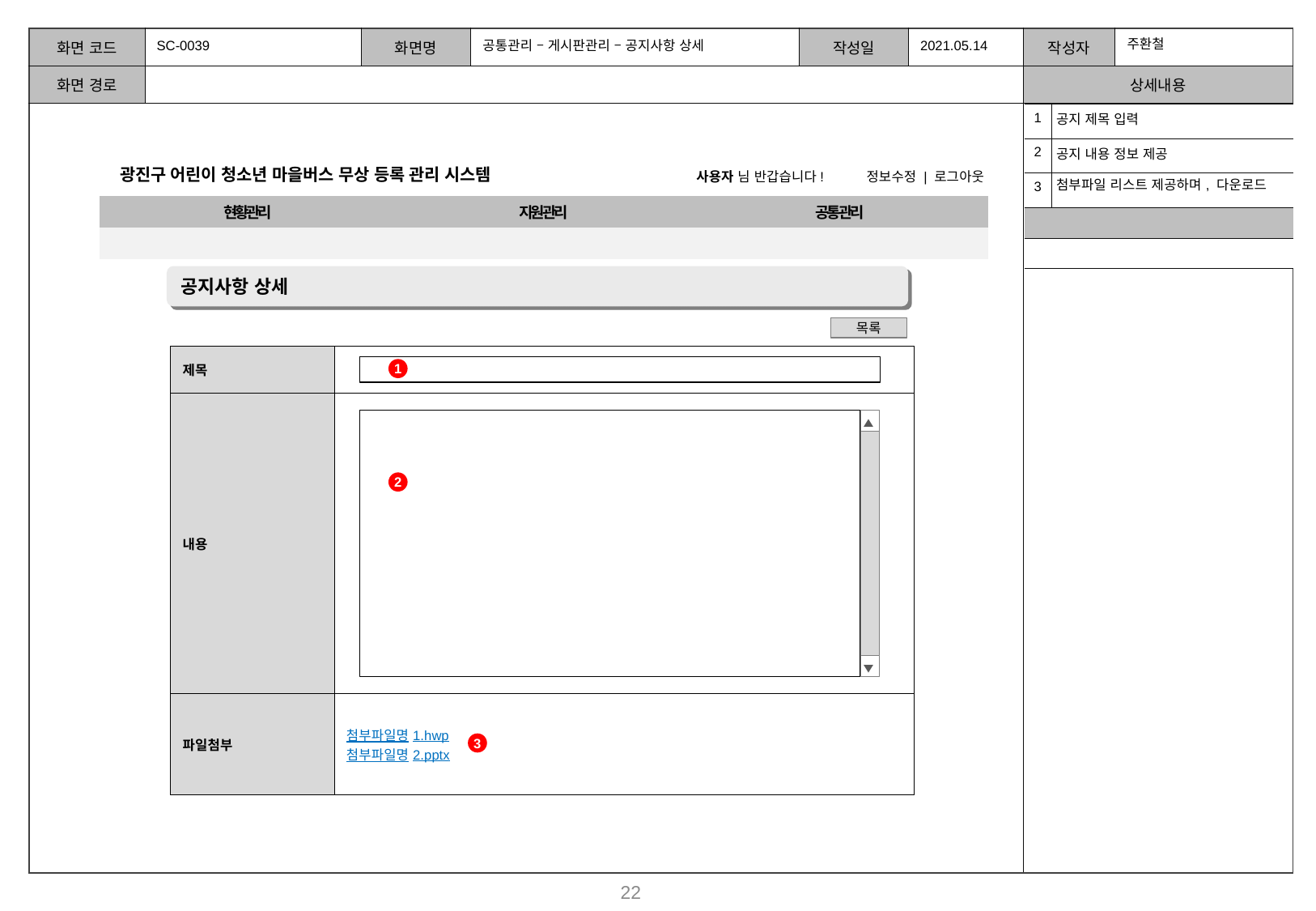

주환철
SC-0039
공통관리 – 게시판관리 – 공지사항 상세
2021.05.14
| 1 | 공지 제목 입력 |
| --- | --- |
| 2 | 공지 내용 정보 제공 |
| 3 | 첨부파일 리스트 제공하며, 다운로드 |
|  |  |
|  |  |
광진구 어린이 청소년 마을버스 무상 등록 관리 시스템
사용자 님 반갑습니다!
정보수정 | 로그아웃
| 현황관리 | 지원관리 | 자원관리 | 공통관리 | 공통관리 |
| --- | --- | --- | --- | --- |
|  |  |  |  |  |
공지사항 상세
목록
| 제목 |  |
| --- | --- |
| 내용 |  |
| 파일첨부 | 첨부파일명1.hwp 첨부파일명2.pptx |

1

◀

▶

2
3